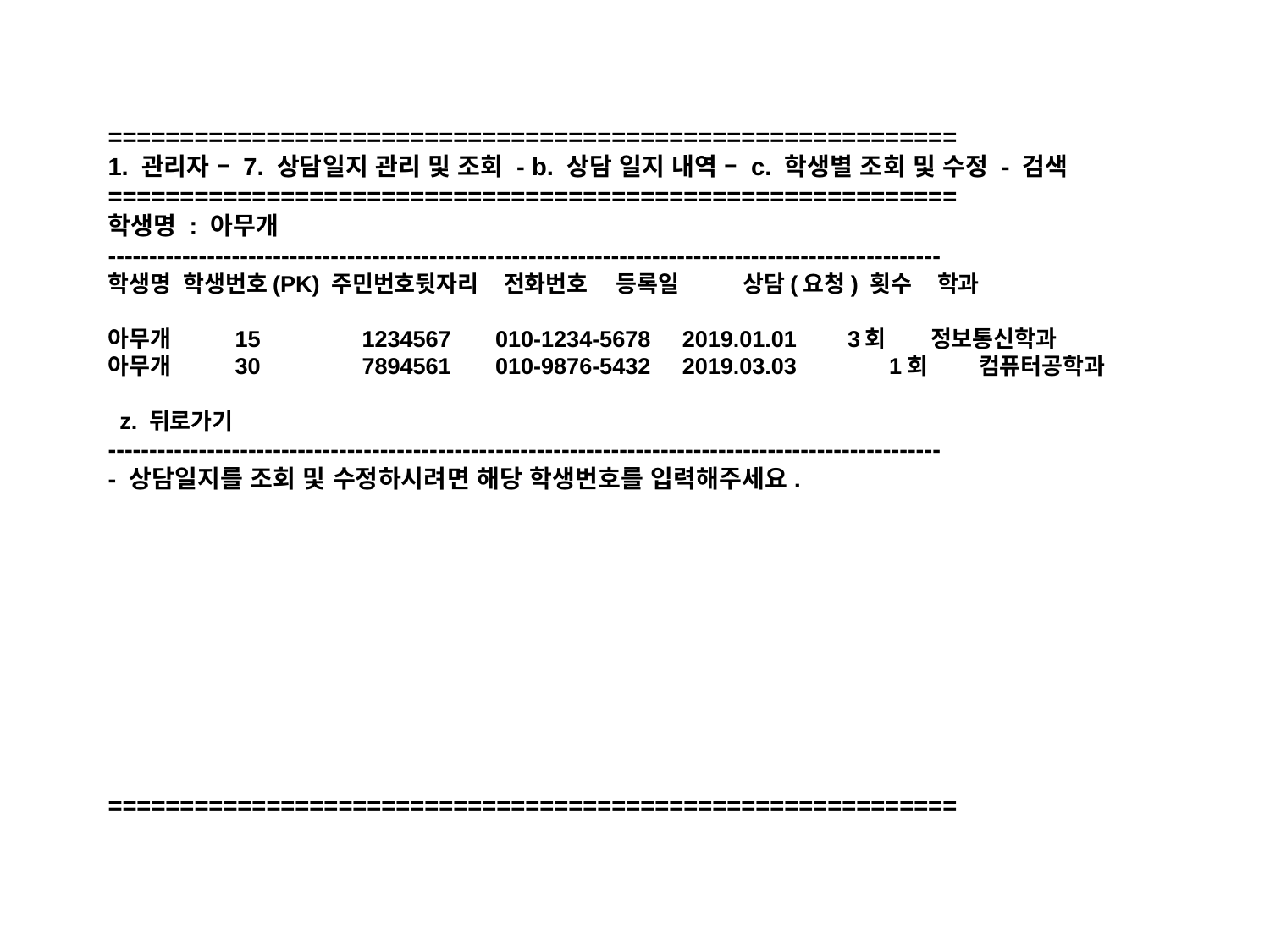

===========================================================
1. 관리자 – 7. 상담일지 관리 및 조회 - b. 상담 일지 내역 – c. 학생별 조회 및 수정 - 검색
===========================================================
학생명 : 아무개
-----------------------------------------------------------------------------------------------------
학생명  학생번호(PK) 주민번호뒷자리    전화번호	등록일	상담(요청) 횟수    학과
아무개	15    	1234567       010-1234-5678     2019.01.01        3회       정보통신학과
아무개	30    	7894561       010-9876-5432     2019.03.03	   1회        컴퓨터공학과
 z. 뒤로가기
-----------------------------------------------------------------------------------------------------
- 상담일지를 조회 및 수정하시려면 해당 학생번호를 입력해주세요.

===========================================================